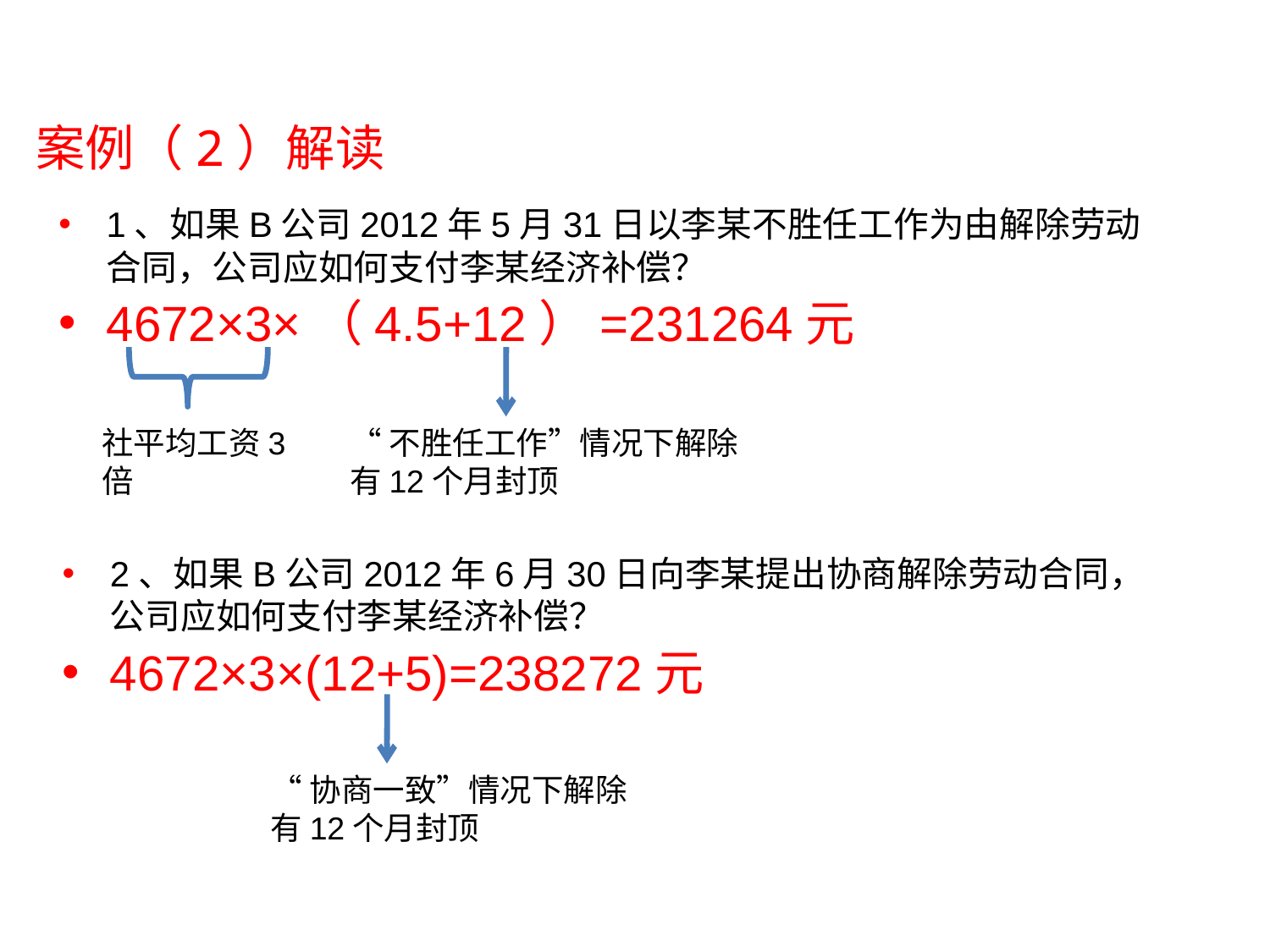

案例（2）解读
1、如果B公司2012年5月31日以李某不胜任工作为由解除劳动合同，公司应如何支付李某经济补偿？
4672×3×（4.5+12）=231264元

社平均工资3倍
“不胜任工作”情况下解除有12个月封顶
2、如果B公司2012年6月30日向李某提出协商解除劳动合同，公司应如何支付李某经济补偿？
4672×3×(12+5)=238272元
“协商一致”情况下解除有12个月封顶